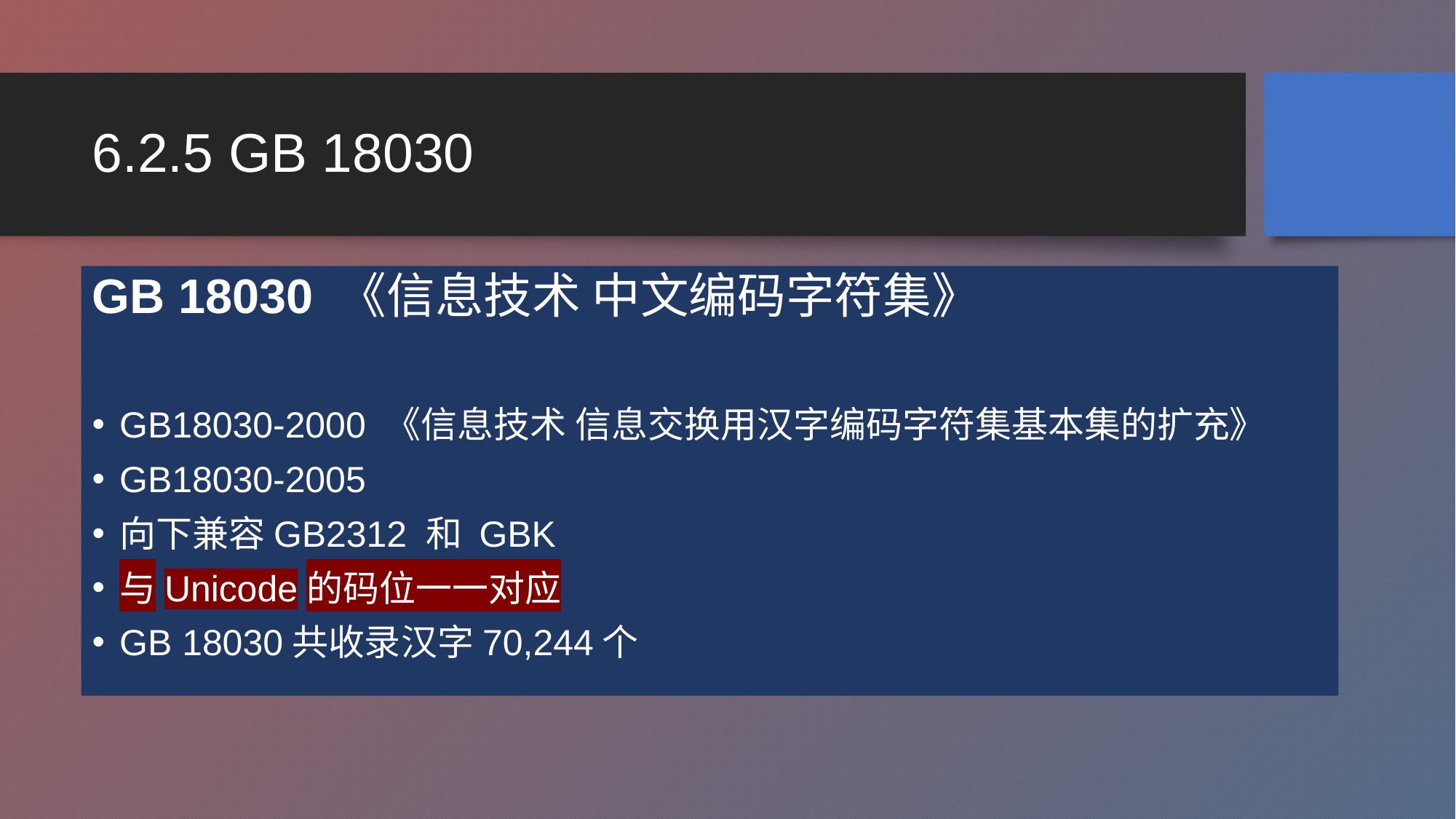

# 6.2.5 GB 18030
GB 18030 《信息技术 中文编码字符集》

GB18030-2000 《信息技术 信息交换用汉字编码字符集基本集的扩充》
GB18030-2005
向下兼容GB2312 和 GBK
与Unicode的码位一一对应
GB 18030共收录汉字70,244个